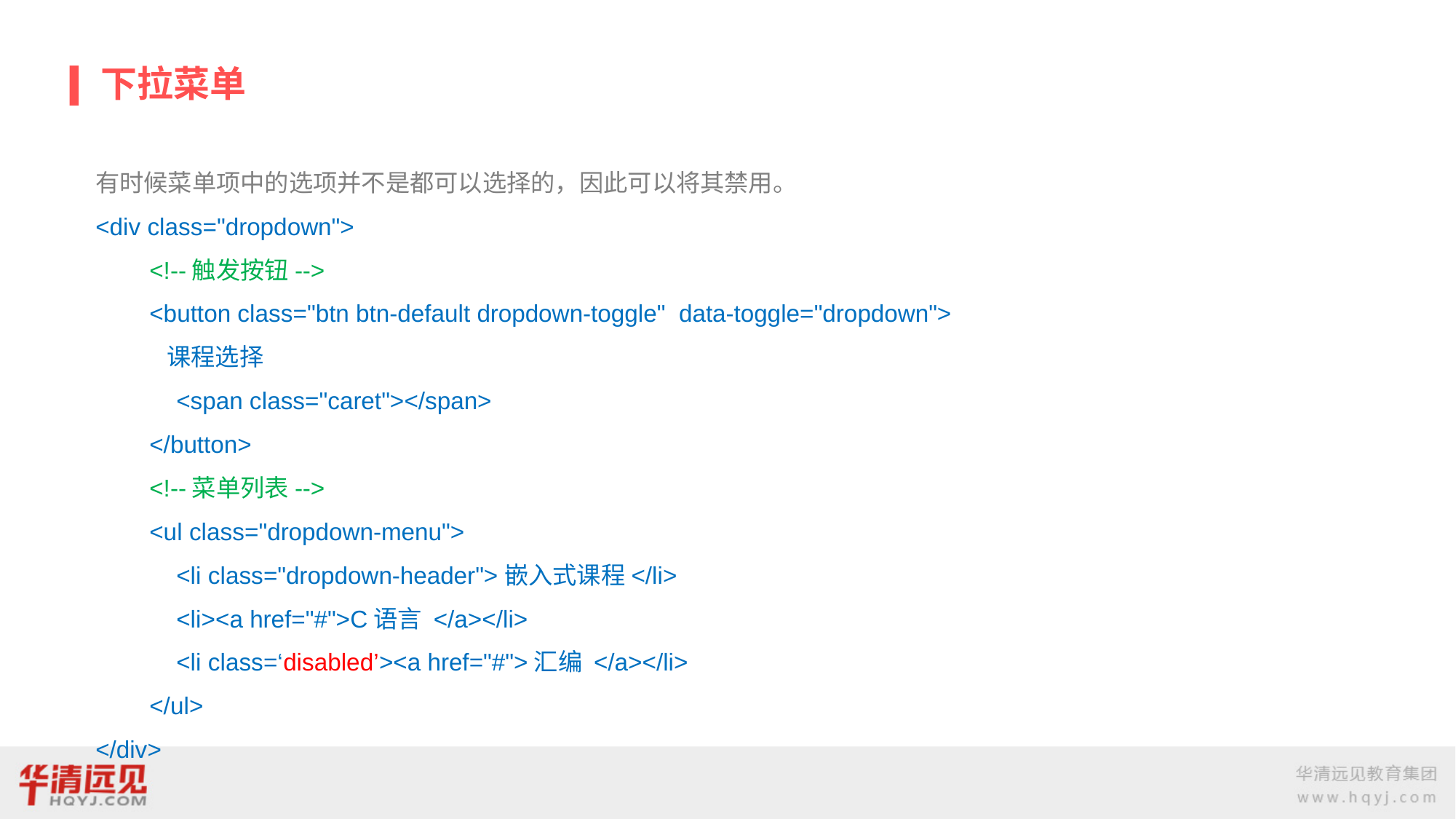

# 下拉菜单
有时候菜单项中的选项并不是都可以选择的，因此可以将其禁用。
<div class="dropdown">
        <!--触发按钮-->
        <button class="btn btn-default dropdown-toggle"  data-toggle="dropdown">
            课程选择
            <span class="caret"></span>
        </button>
        <!--菜单列表-->
        <ul class="dropdown-menu">
            <li class="dropdown-header">嵌入式课程</li>
            <li><a href="#">C语言 </a></li>
            <li class=‘disabled’><a href="#">汇编 </a></li>
        </ul>
</div>